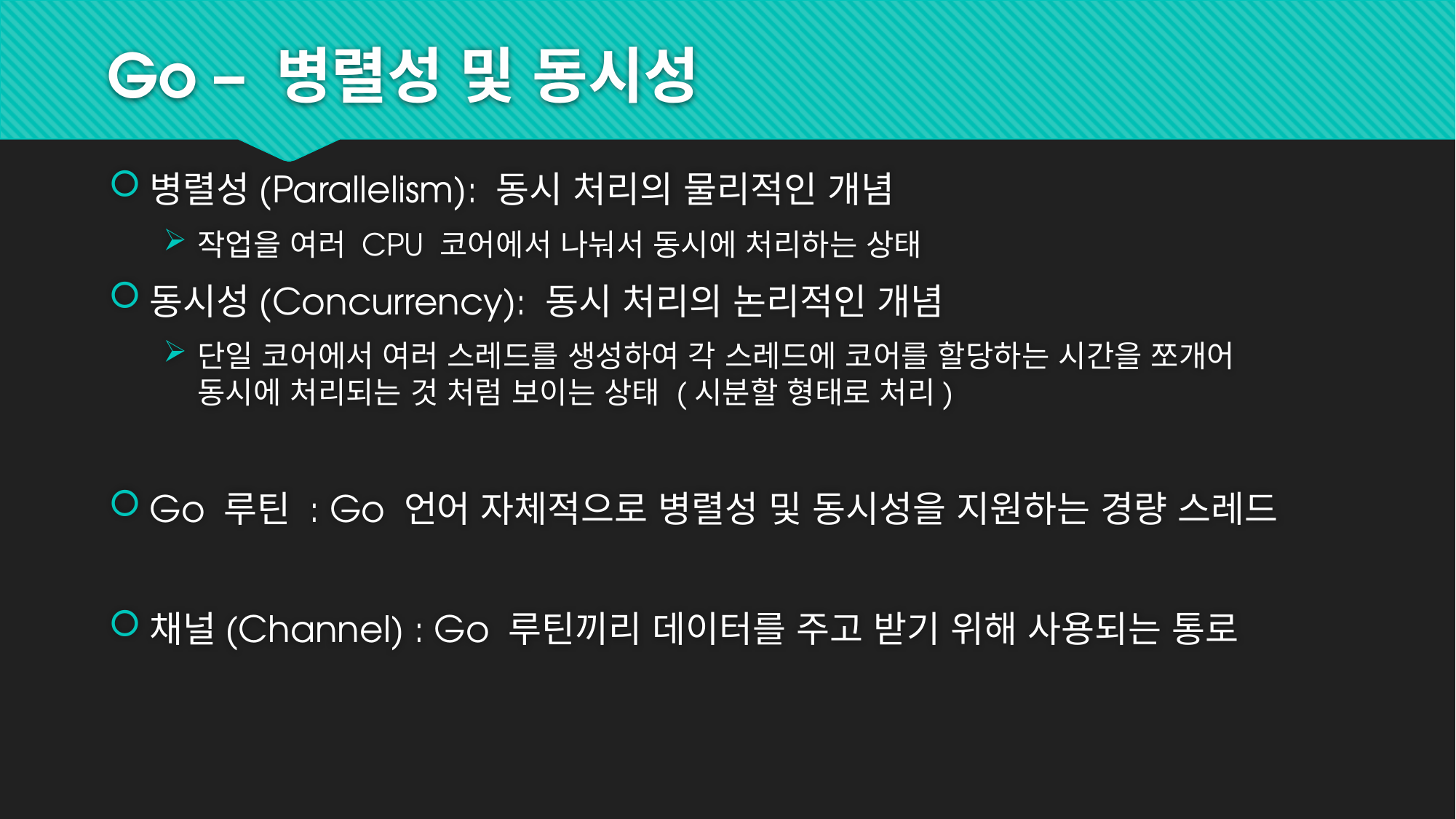

# Go – 병렬성 및 동시성
병렬성(Parallelism): 동시 처리의 물리적인 개념
작업을 여러 CPU 코어에서 나눠서 동시에 처리하는 상태
동시성(Concurrency): 동시 처리의 논리적인 개념
단일 코어에서 여러 스레드를 생성하여 각 스레드에 코어를 할당하는 시간을 쪼개어
동시에 처리되는 것 처럼 보이는 상태 (시분할 형태로 처리)

Go 루틴 : Go 언어 자체적으로 병렬성 및 동시성을 지원하는 경량 스레드

채널(Channel) : Go 루틴끼리 데이터를 주고 받기 위해 사용되는 통로